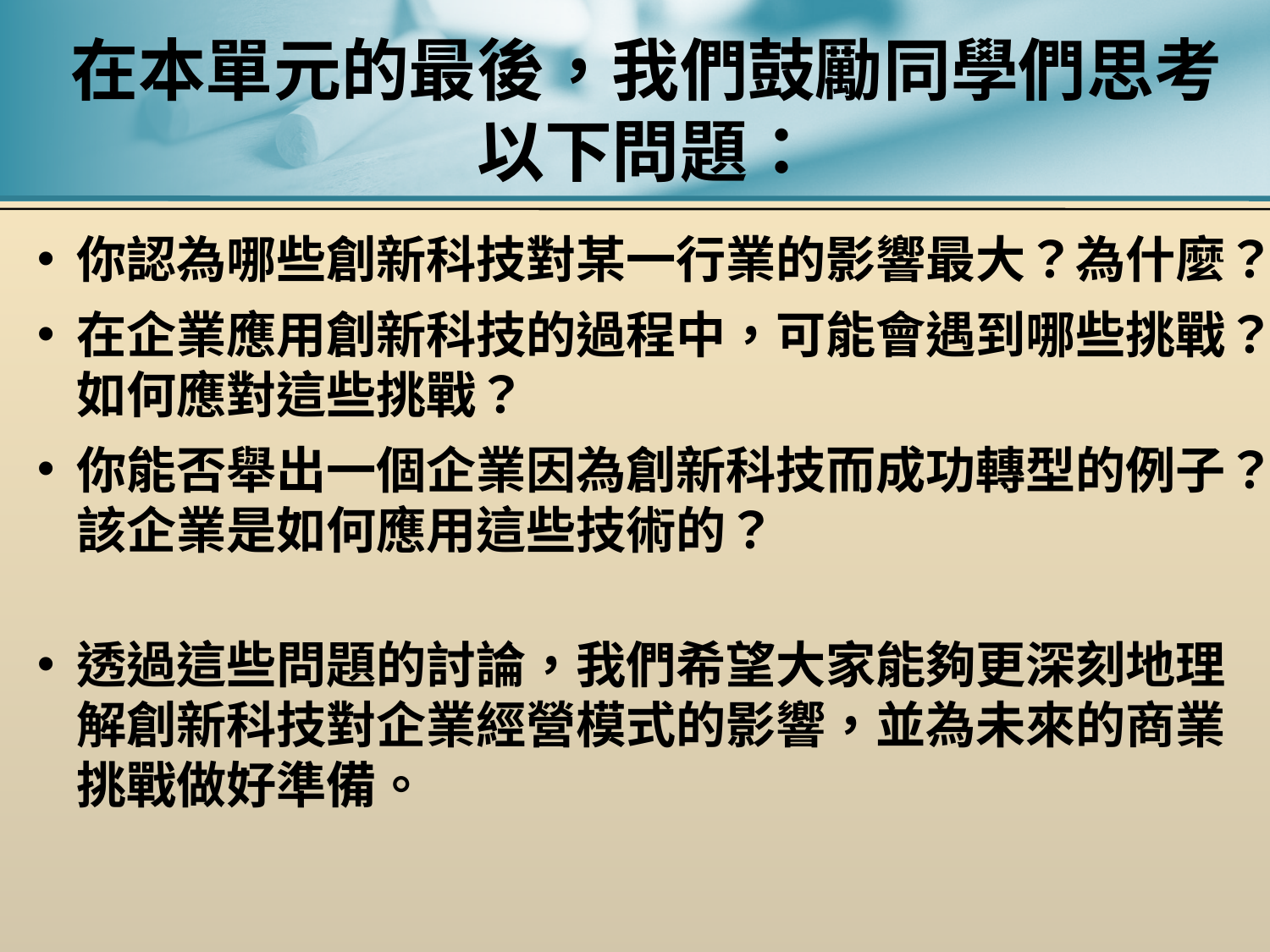

# 在本單元的最後，我們鼓勵同學們思考以下問題：
你認為哪些創新科技對某一行業的影響最大？為什麼？
在企業應用創新科技的過程中，可能會遇到哪些挑戰？如何應對這些挑戰？
你能否舉出一個企業因為創新科技而成功轉型的例子？該企業是如何應用這些技術的？
透過這些問題的討論，我們希望大家能夠更深刻地理解創新科技對企業經營模式的影響，並為未來的商業挑戰做好準備。